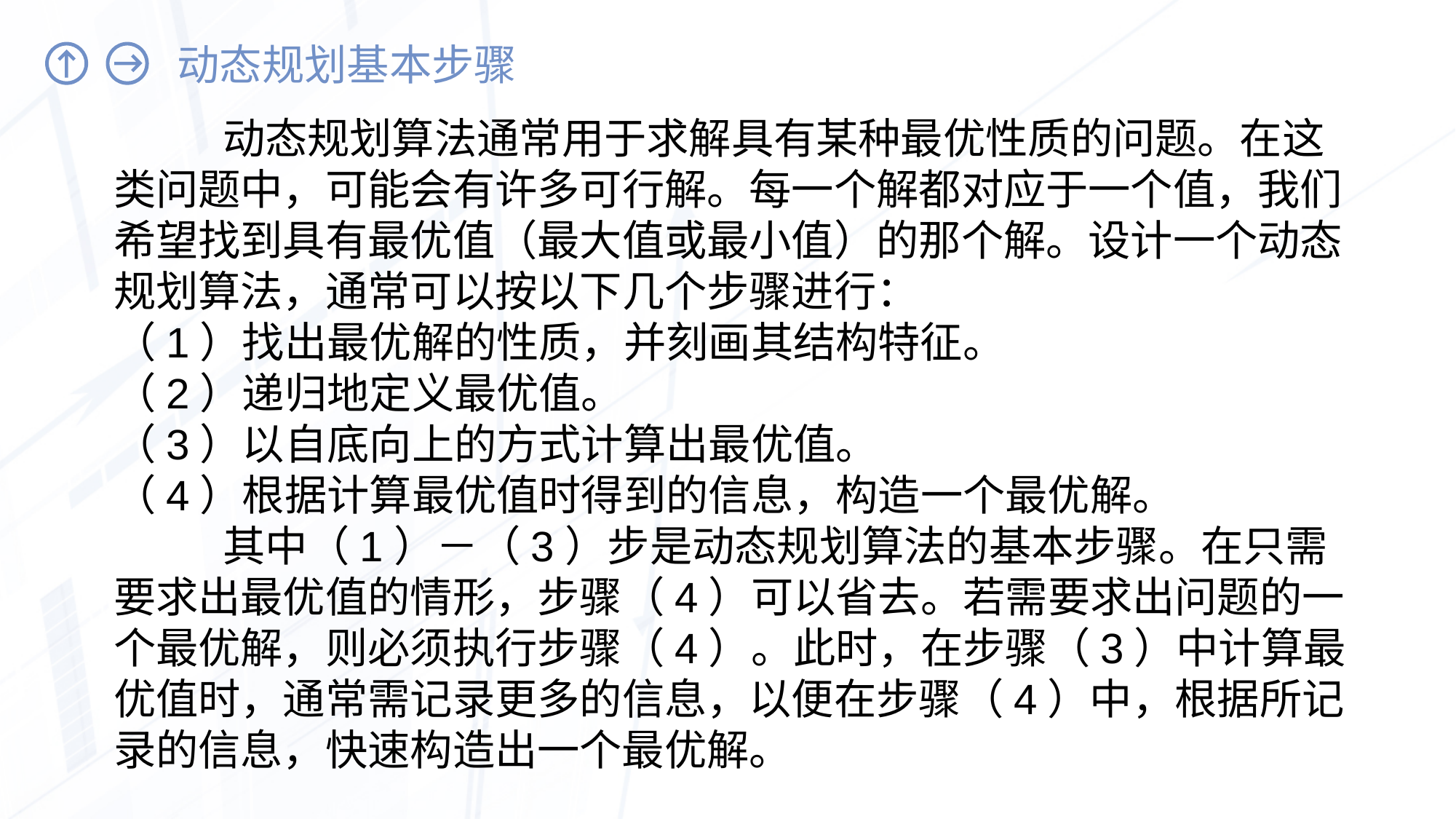

# 动态规划基本步骤
	动态规划算法通常用于求解具有某种最优性质的问题。在这类问题中，可能会有许多可行解。每一个解都对应于一个值，我们希望找到具有最优值（最大值或最小值）的那个解。设计一个动态规划算法，通常可以按以下几个步骤进行：
（1）找出最优解的性质，并刻画其结构特征。
（2）递归地定义最优值。
（3）以自底向上的方式计算出最优值。
（4）根据计算最优值时得到的信息，构造一个最优解。
	其中（1）－（3）步是动态规划算法的基本步骤。在只需要求出最优值的情形，步骤（4）可以省去。若需要求出问题的一个最优解，则必须执行步骤（4）。此时，在步骤（3）中计算最优值时，通常需记录更多的信息，以便在步骤（4）中，根据所记录的信息，快速构造出一个最优解。